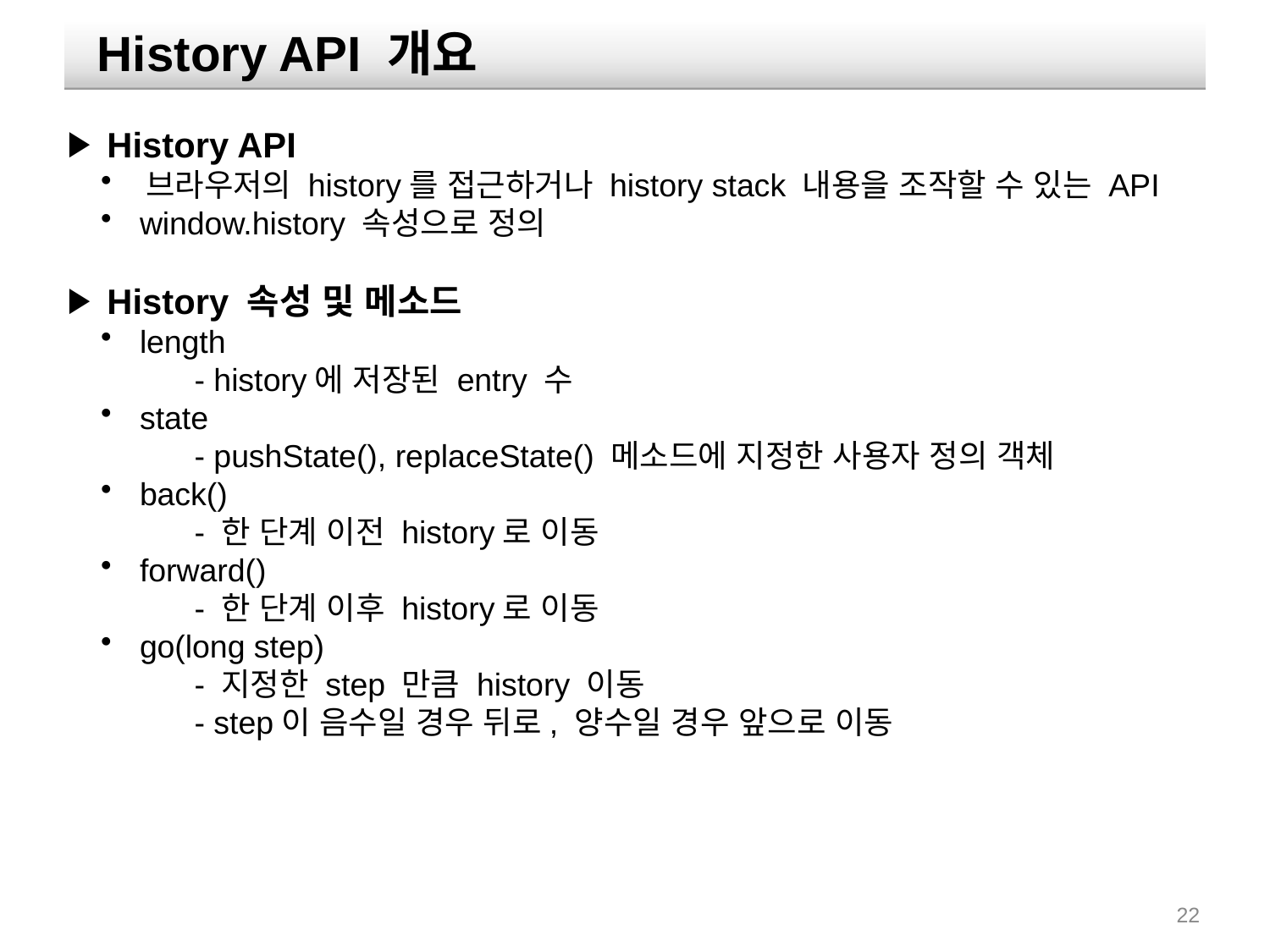

History API 개요
 History API
 브라우저의 history를 접근하거나 history stack 내용을 조작할 수 있는 API
 window.history 속성으로 정의

 History 속성 및 메소드
 length
- history에 저장된 entry 수
 state
- pushState(), replaceState() 메소드에 지정한 사용자 정의 객체
 back()
- 한 단계 이전 history로 이동
 forward()
- 한 단계 이후 history로 이동
 go(long step)
- 지정한 step 만큼 history 이동
- step이 음수일 경우 뒤로, 양수일 경우 앞으로 이동

22